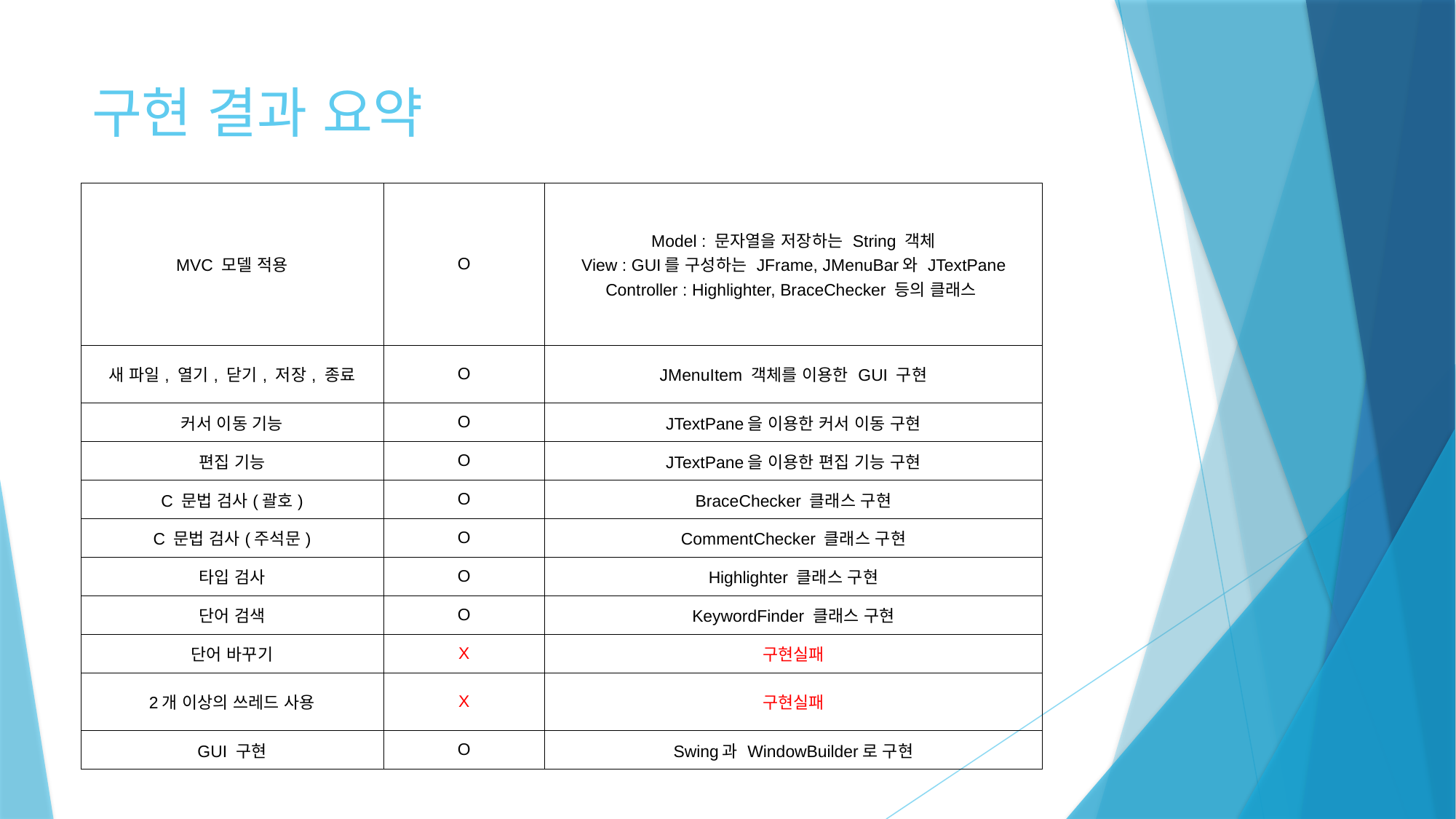

# 구현 결과 요약
| MVC 모델 적용 | O | Model : 문자열을 저장하는 String 객체 View : GUI를 구성하는 JFrame, JMenuBar와 JTextPane Controller : Highlighter, BraceChecker 등의 클래스 |
| --- | --- | --- |
| 새 파일, 열기, 닫기, 저장, 종료 | O | JMenuItem 객체를 이용한 GUI 구현 |
| 커서 이동 기능 | O | JTextPane을 이용한 커서 이동 구현 |
| 편집 기능 | O | JTextPane을 이용한 편집 기능 구현 |
| C 문법 검사(괄호) | O | BraceChecker 클래스 구현 |
| C 문법 검사(주석문) | O | CommentChecker 클래스 구현 |
| 타입 검사 | O | Highlighter 클래스 구현 |
| 단어 검색 | O | KeywordFinder 클래스 구현 |
| 단어 바꾸기 | X | 구현실패 |
| 2개 이상의 쓰레드 사용 | X | 구현실패 |
| GUI 구현 | O | Swing과 WindowBuilder로 구현 |